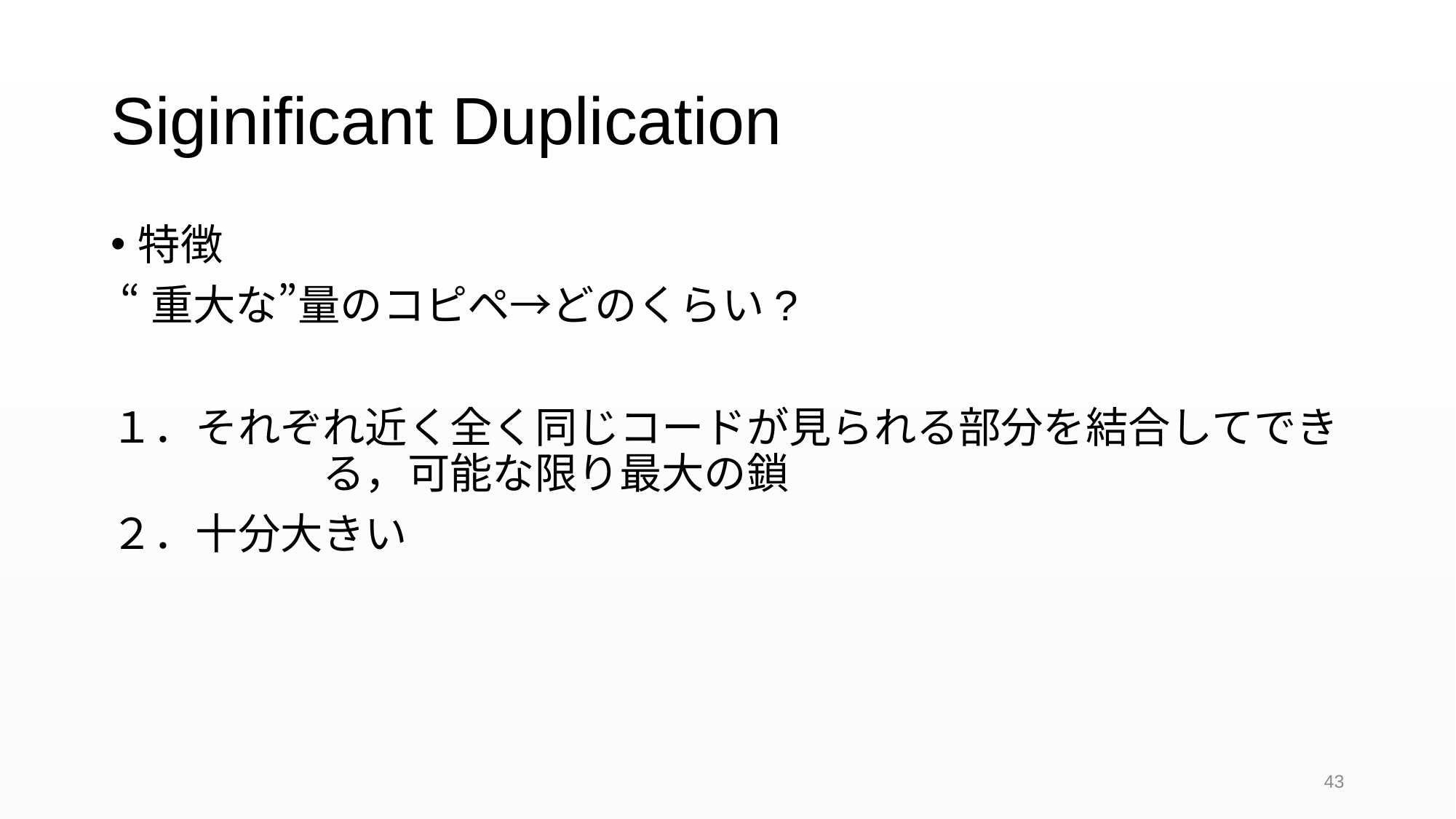

# Siginificant Duplication
特徴
 “重大な”量のコピペ→どのくらい?

１．それぞれ近く全く同じコードが見られる部分を結合してでき　　　　　る，可能な限り最大の鎖
２．十分大きい
43